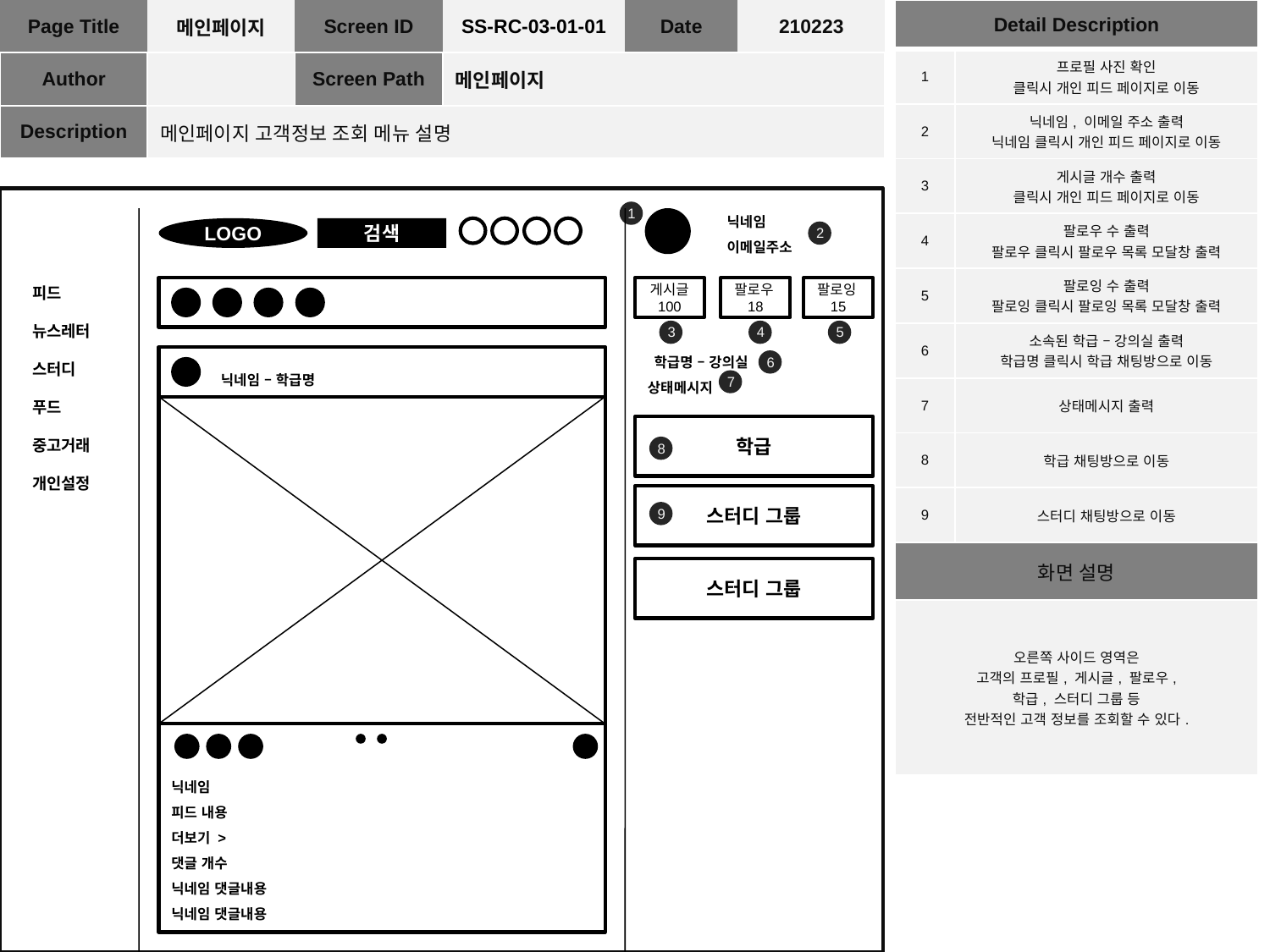

| Page Title | 메인페이지 | Screen ID | SS-RC-03-01-01 | Date | 210223 |
| --- | --- | --- | --- | --- | --- |
| Author |  | Screen Path | 메인페이지 |  |  |
| Description | 메인페이지 고객정보 조회 메뉴 설명 |  |  |  |  |
| Detail Description |  |
| --- | --- |
| 1 | 프로필 사진 확인 클릭시 개인 피드 페이지로 이동 |
| 2 | 닉네임, 이메일 주소 출력 닉네임 클릭시 개인 피드 페이지로 이동 |
| 3 | 게시글 개수 출력 클릭시 개인 피드 페이지로 이동 |
| 4 | 팔로우 수 출력 팔로우 클릭시 팔로우 목록 모달창 출력 |
| 5 | 팔로잉 수 출력 팔로잉 클릭시 팔로잉 목록 모달창 출력 |
| 6 | 소속된 학급 – 강의실 출력 학급명 클릭시 학급 채팅방으로 이동 |
| 7 | 상태메시지 출력 |
| 8 | 학급 채팅방으로 이동 |
| 9 | 스터디 채팅방으로 이동 |
| 화면 설명 |  |
| 오른쪽 사이드 영역은 고객의 프로필, 게시글, 팔로우, 학급, 스터디 그룹 등 전반적인 고객 정보를 조회할 수 있다. |  |

1

닉네임
이메일주소

LOGO
검색

2

피드
뉴스레터
스터디
푸드
중고거래
개인설정

게시글
100
팔로우18
팔로잉15

3

4

5

 학급명 – 강의실
상태메시지

6

닉네임 – 학급명
5

7

6

학급
8

스터디 그룹
9

8

스터디 그룹
9

10

닉네임
피드 내용
더보기 >
댓글 개수
닉네임 댓글내용
닉네임 댓글내용